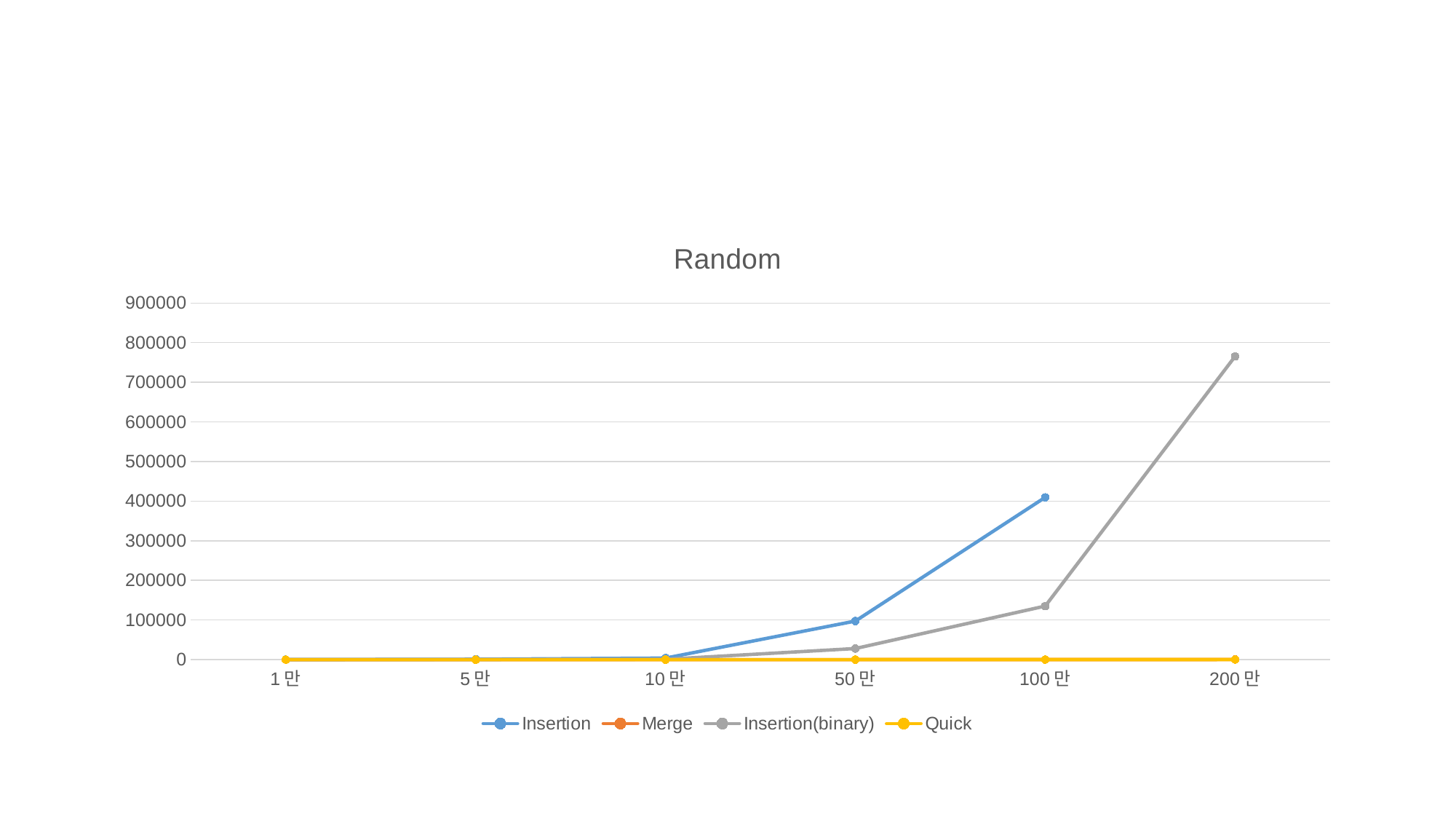

### Chart: Random

| Category | Insertion | Merge | Insertion(binary) | Quick |
|---|---|---|---|---|
| 1만 | 72.0 | 4.0 | 15.0 | 7.0 |
| 5만 | 993.0 | 12.0 | 217.0 | 15.0 |
| 10만 | 3982.0 | 44.0 | 961.0 | 19.0 |
| 50만 | 97335.0 | 95.0 | 28038.0 | 85.0 |
| 100만 | 409577.0 | 163.0 | 135258.0 | 125.0 |
| 200만 | None | 340.0 | 765444.0 | 255.0 |